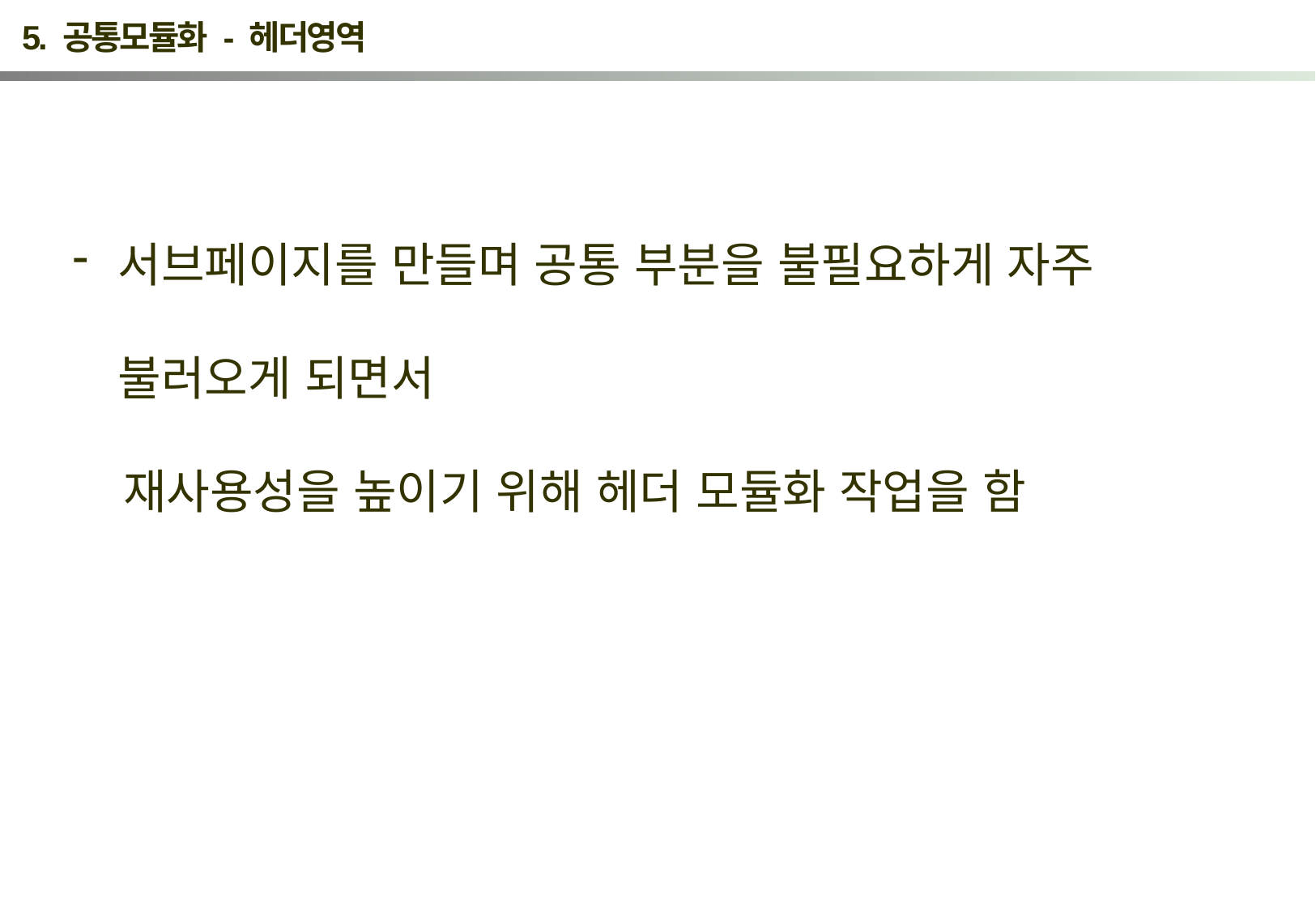

5. 공통모듈화 - 헤더영역

서브페이지를 만들며 공통 부분을 불필요하게 자주 불러오게 되면서
   재사용성을 높이기 위해 헤더 모듈화 작업을 함